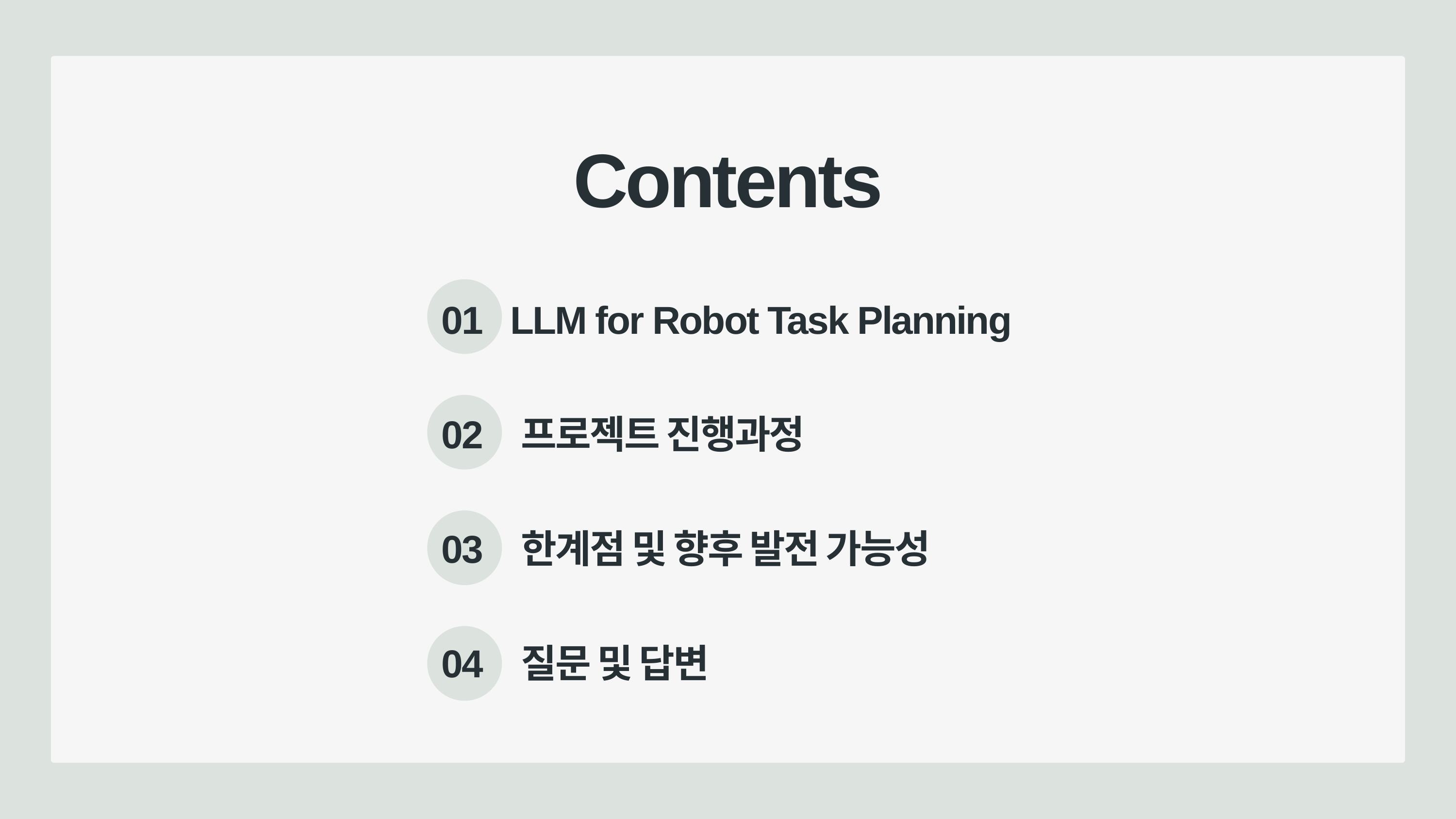

Contents

01   LLM for Robot Task Planning

02   프로젝트 진행과정

03   한계점 및 향후 발전 가능성

04   질문 및 답변